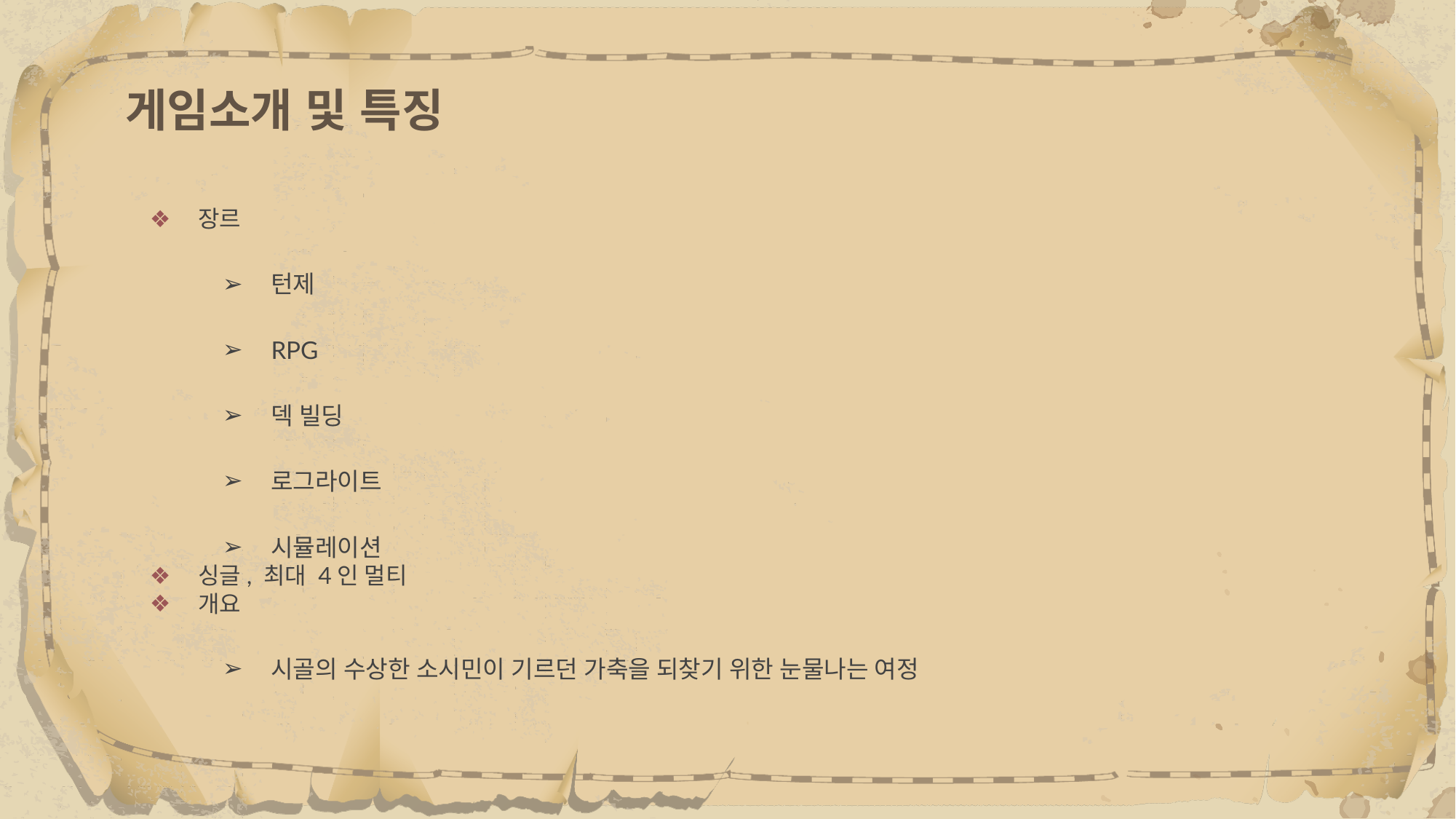

# 게임소개 및 특징
장르
턴제
RPG
덱 빌딩
로그라이트
시뮬레이션
싱글, 최대 4인 멀티
개요
시골의 수상한 소시민이 기르던 가축을 되찾기 위한 눈물나는 여정